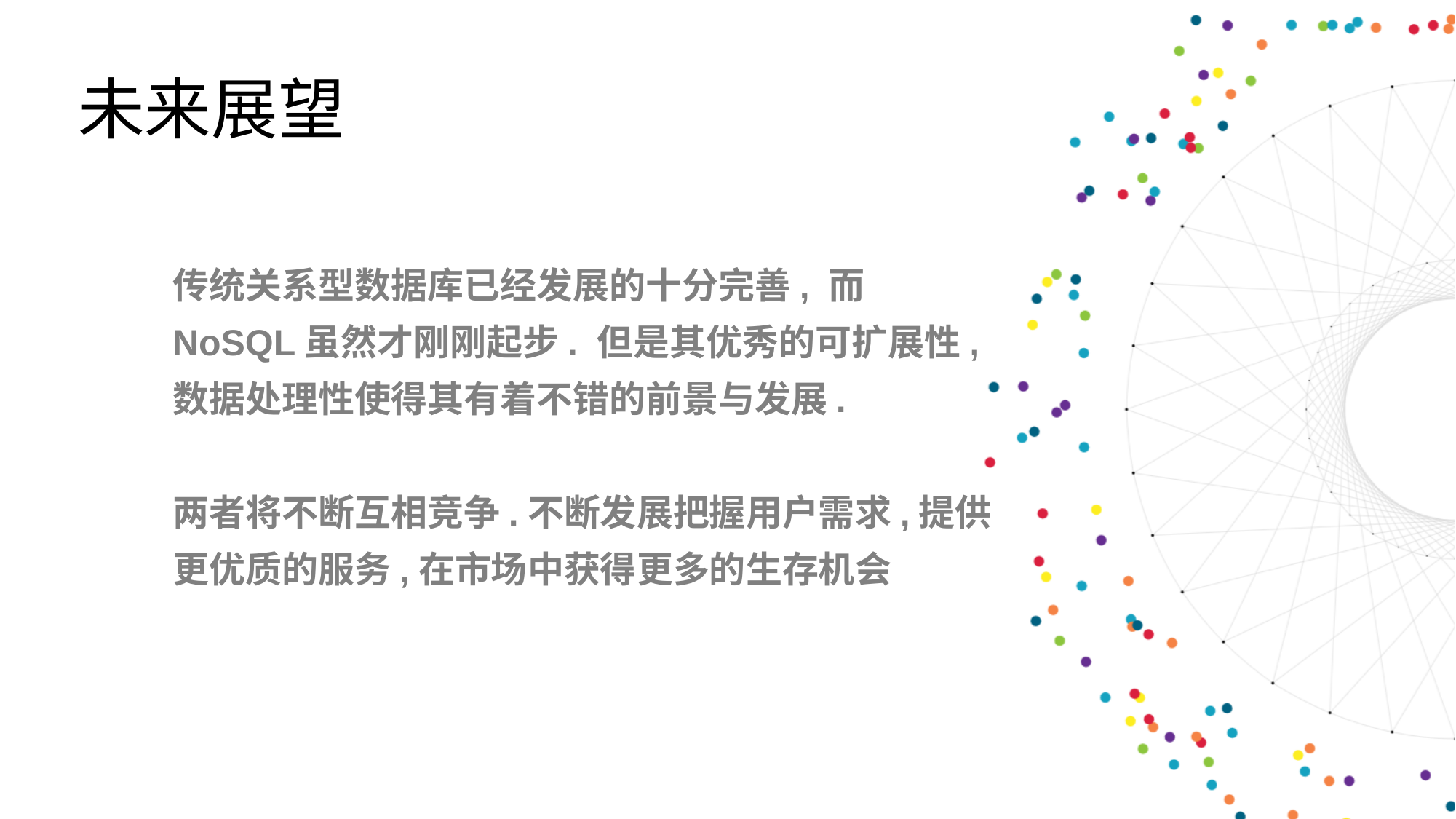

未来展望
传统关系型数据库已经发展的十分完善, 而NoSQL虽然才刚刚起步. 但是其优秀的可扩展性,数据处理性使得其有着不错的前景与发展.

两者将不断互相竞争.不断发展把握用户需求,提供更优质的服务,在市场中获得更多的生存机会